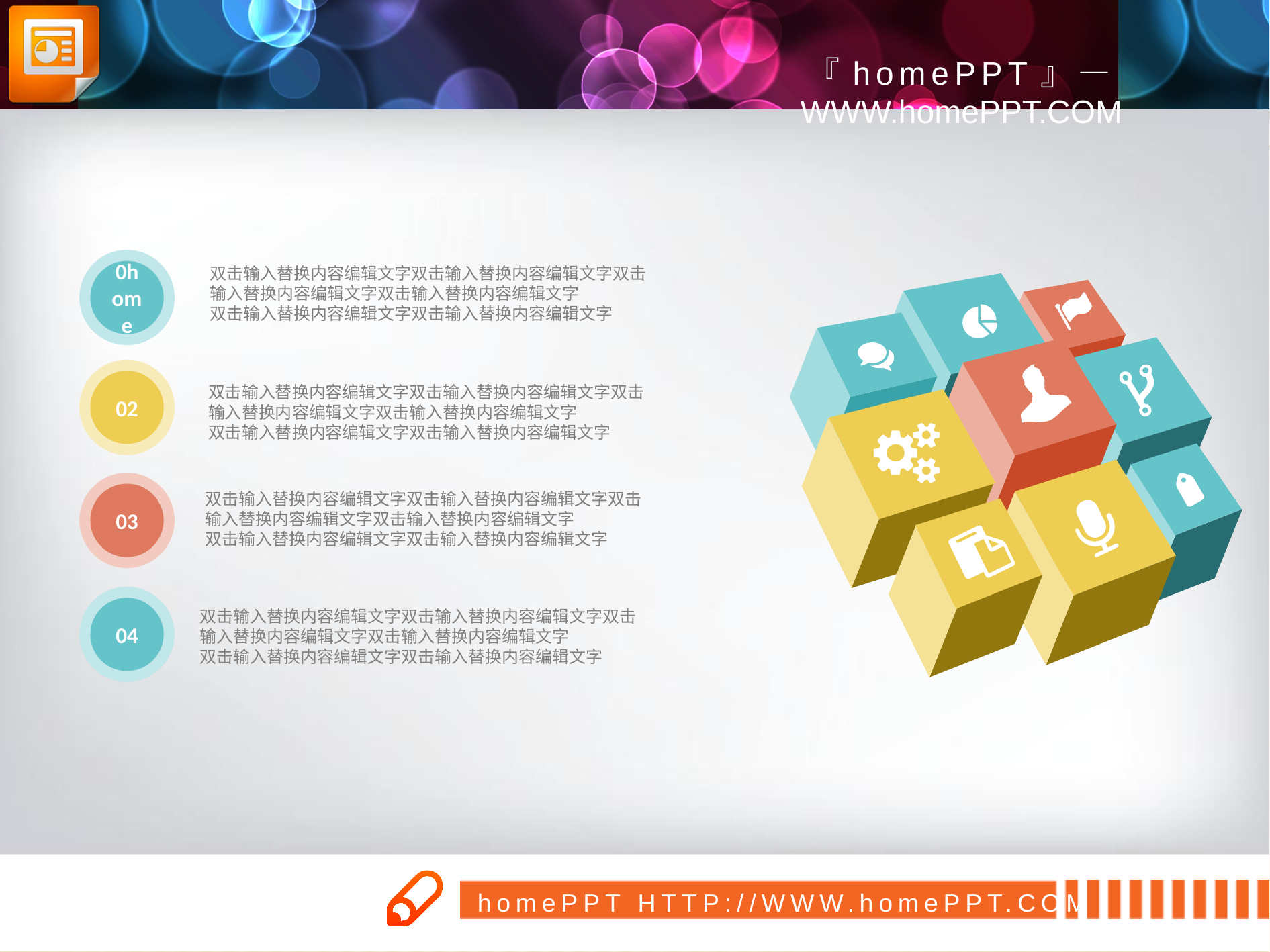

0home
双击输入替换内容编辑文字双击输入替换内容编辑文字双击输入替换内容编辑文字双击输入替换内容编辑文字
双击输入替换内容编辑文字双击输入替换内容编辑文字

02

双击输入替换内容编辑文字双击输入替换内容编辑文字双击输入替换内容编辑文字双击输入替换内容编辑文字
双击输入替换内容编辑文字双击输入替换内容编辑文字

03

双击输入替换内容编辑文字双击输入替换内容编辑文字双击输入替换内容编辑文字双击输入替换内容编辑文字
双击输入替换内容编辑文字双击输入替换内容编辑文字

04
双击输入替换内容编辑文字双击输入替换内容编辑文字双击输入替换内容编辑文字双击输入替换内容编辑文字
双击输入替换内容编辑文字双击输入替换内容编辑文字